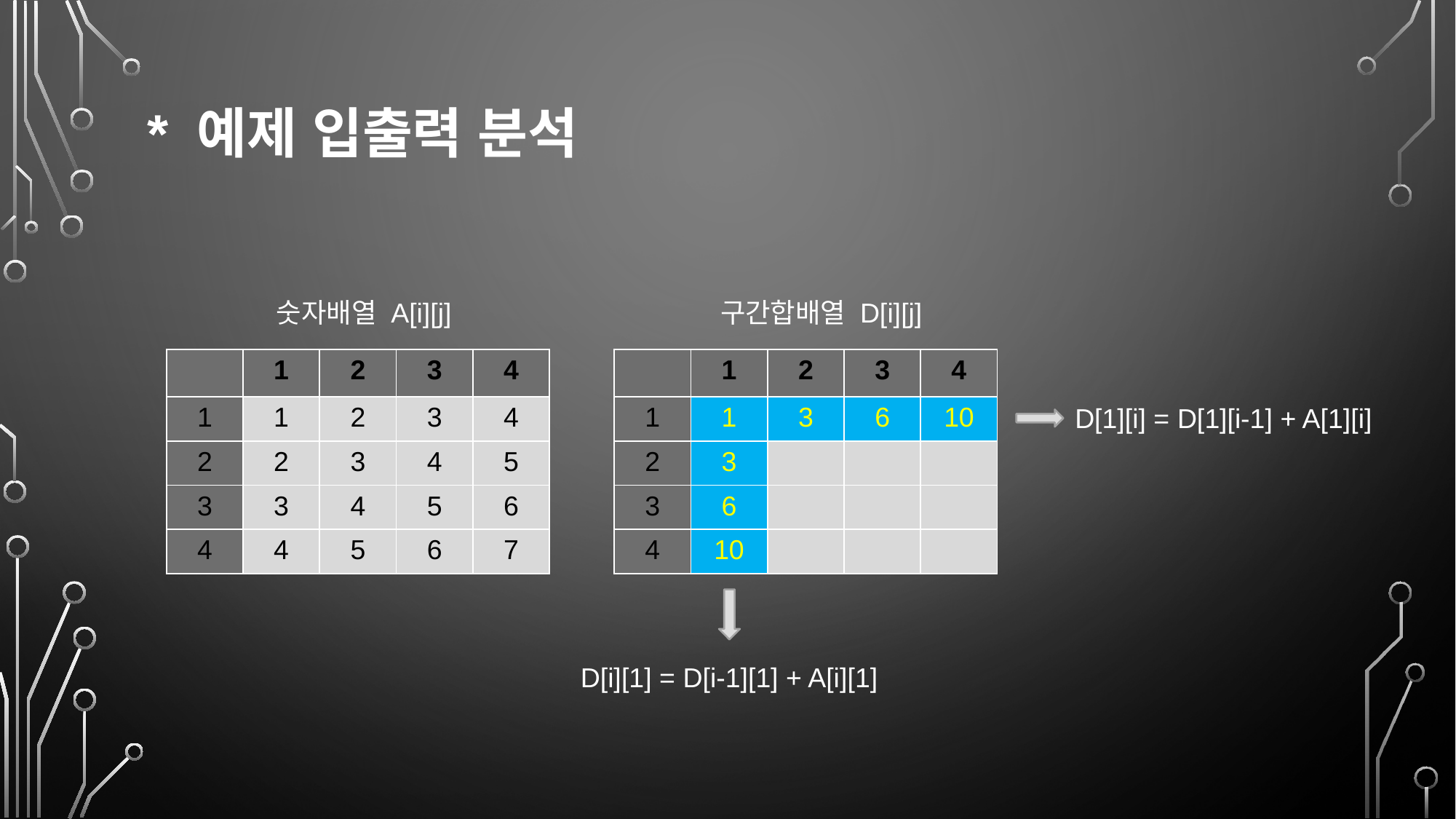

* 예제 입출력 분석
숫자배열 A[i][j]
구간합배열 D[i][j]
|  | 1 | 2 | 3 | 4 |
| --- | --- | --- | --- | --- |
| 1 | 1 | 2 | 3 | 4 |
| 2 | 2 | 3 | 4 | 5 |
| 3 | 3 | 4 | 5 | 6 |
| 4 | 4 | 5 | 6 | 7 |
|  | 1 | 2 | 3 | 4 |
| --- | --- | --- | --- | --- |
| 1 | 1 | 3 | 6 | 10 |
| 2 | 3 |  |  |  |
| 3 | 6 |  |  |  |
| 4 | 10 |  |  |  |
D[1][i] = D[1][i-1] + A[1][i]

D[i][1] = D[i-1][1] + A[i][1]